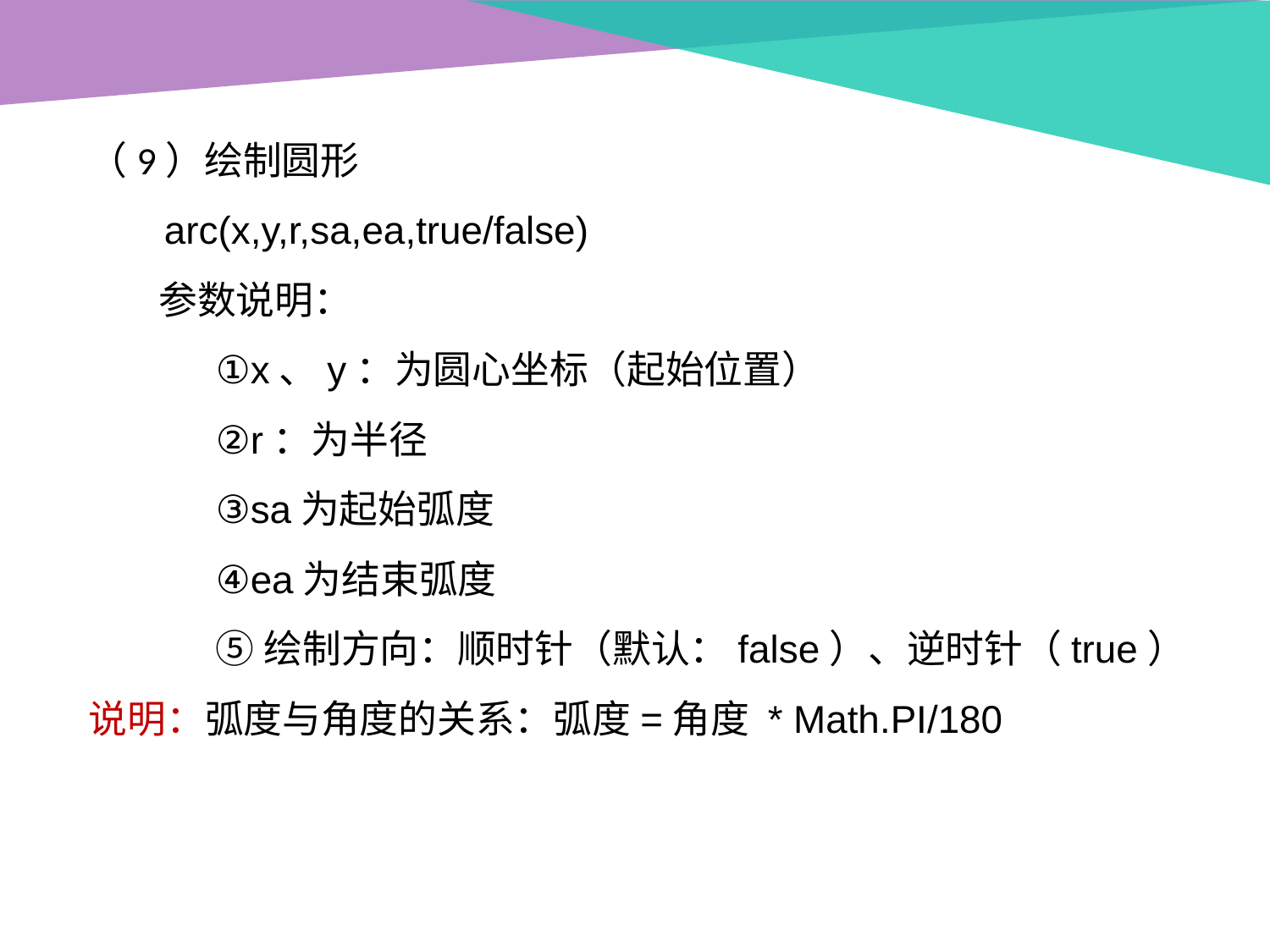

（9）绘制圆形
       arc(x,y,r,sa,ea,true/false)
       参数说明：
	①x、y：为圆心坐标（起始位置）
	②r：为半径
	③sa为起始弧度
	④ea为结束弧度
	⑤绘制方向：顺时针（默认：false）、逆时针（true）
说明：弧度与角度的关系：弧度=角度 * Math.PI/180